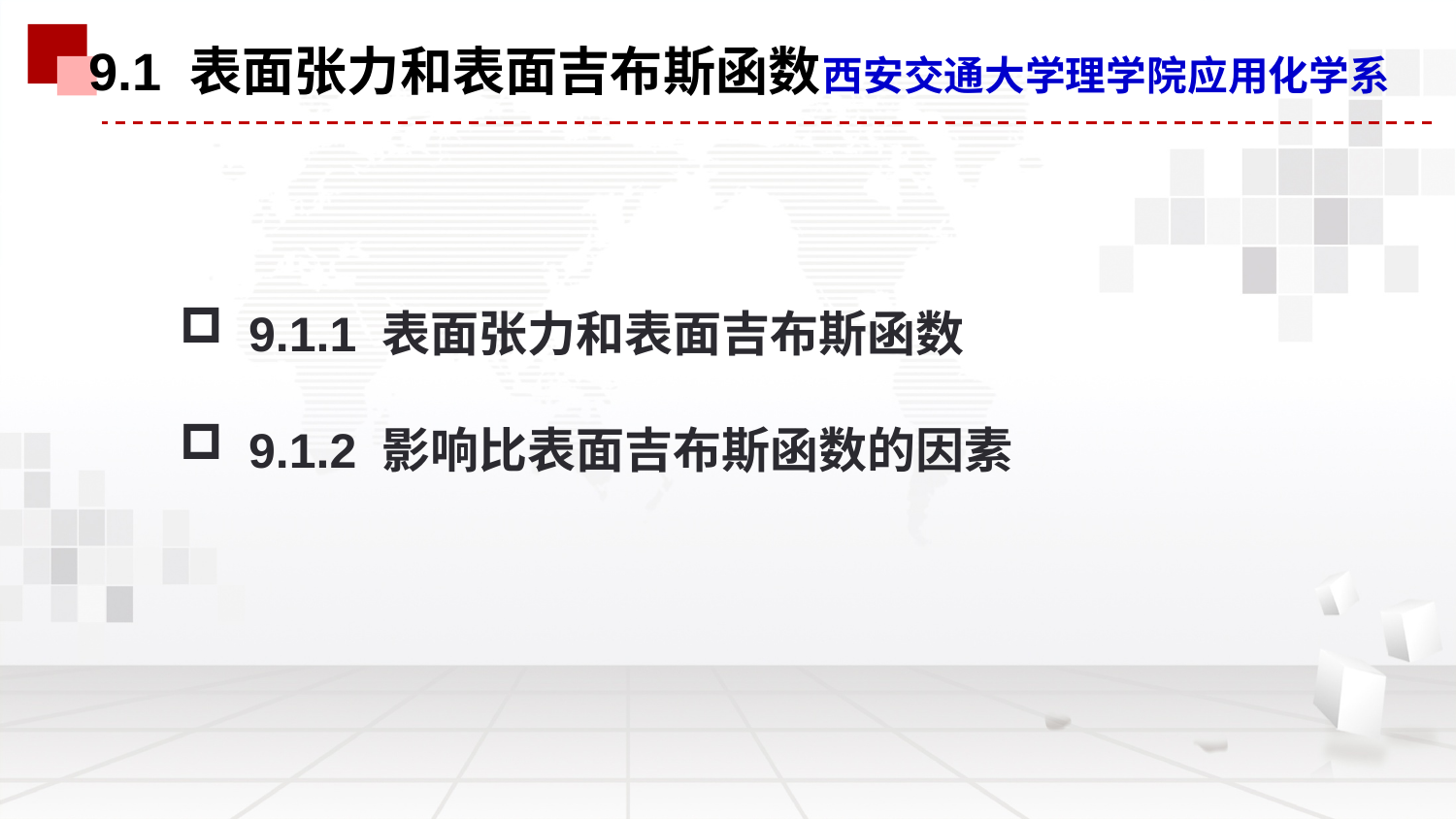

9.1 表面张力和表面吉布斯函数
 9.1.1 表面张力和表面吉布斯函数
 9.1.2 影响比表面吉布斯函数的因素